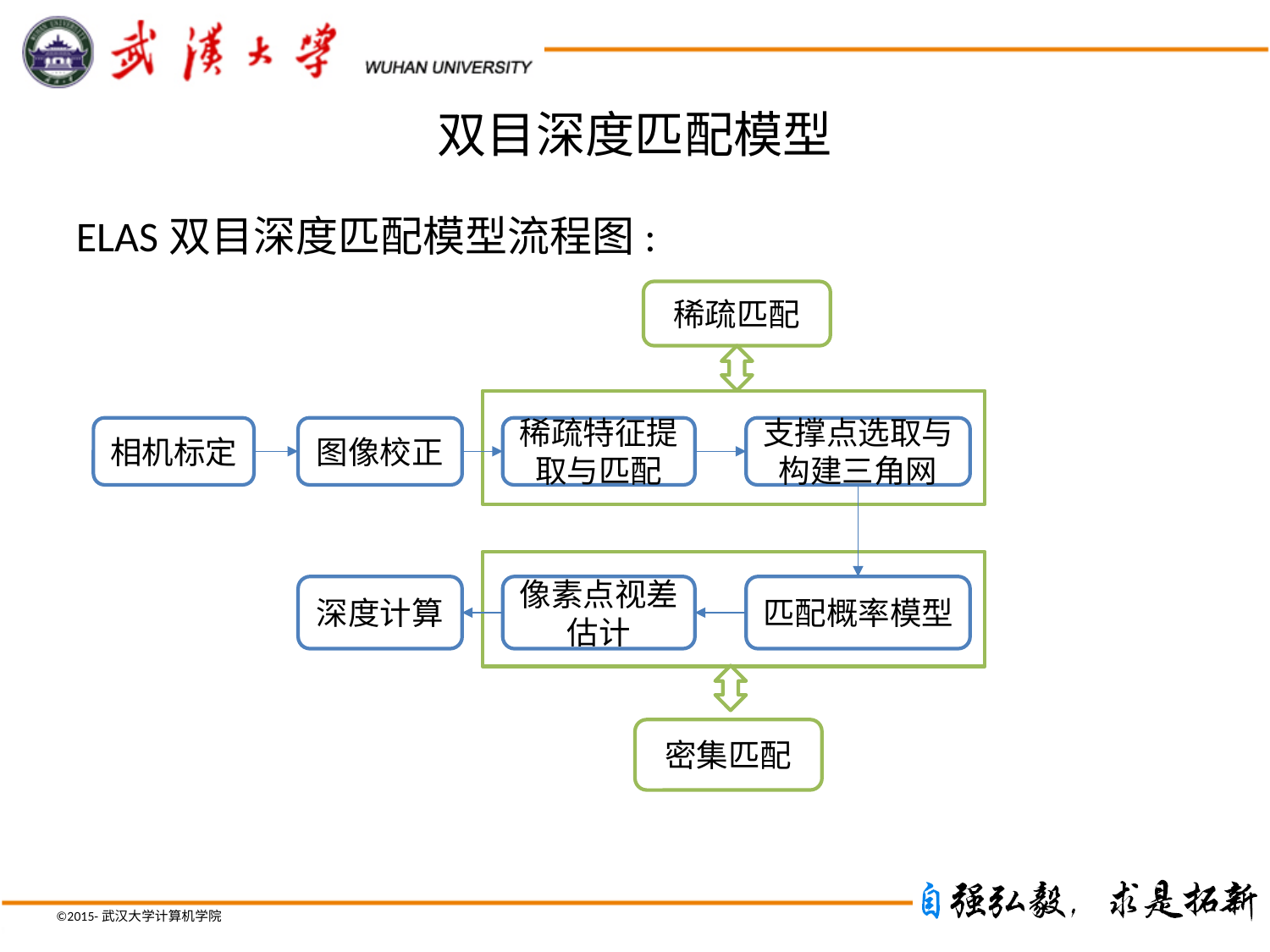

# 双目深度匹配模型
ELAS双目深度匹配模型流程图:

稀疏匹配

相机标定
图像校正
稀疏特征提取与匹配
支撑点选取与构建三角网

深度计算
像素点视差估计
匹配概率模型

密集匹配